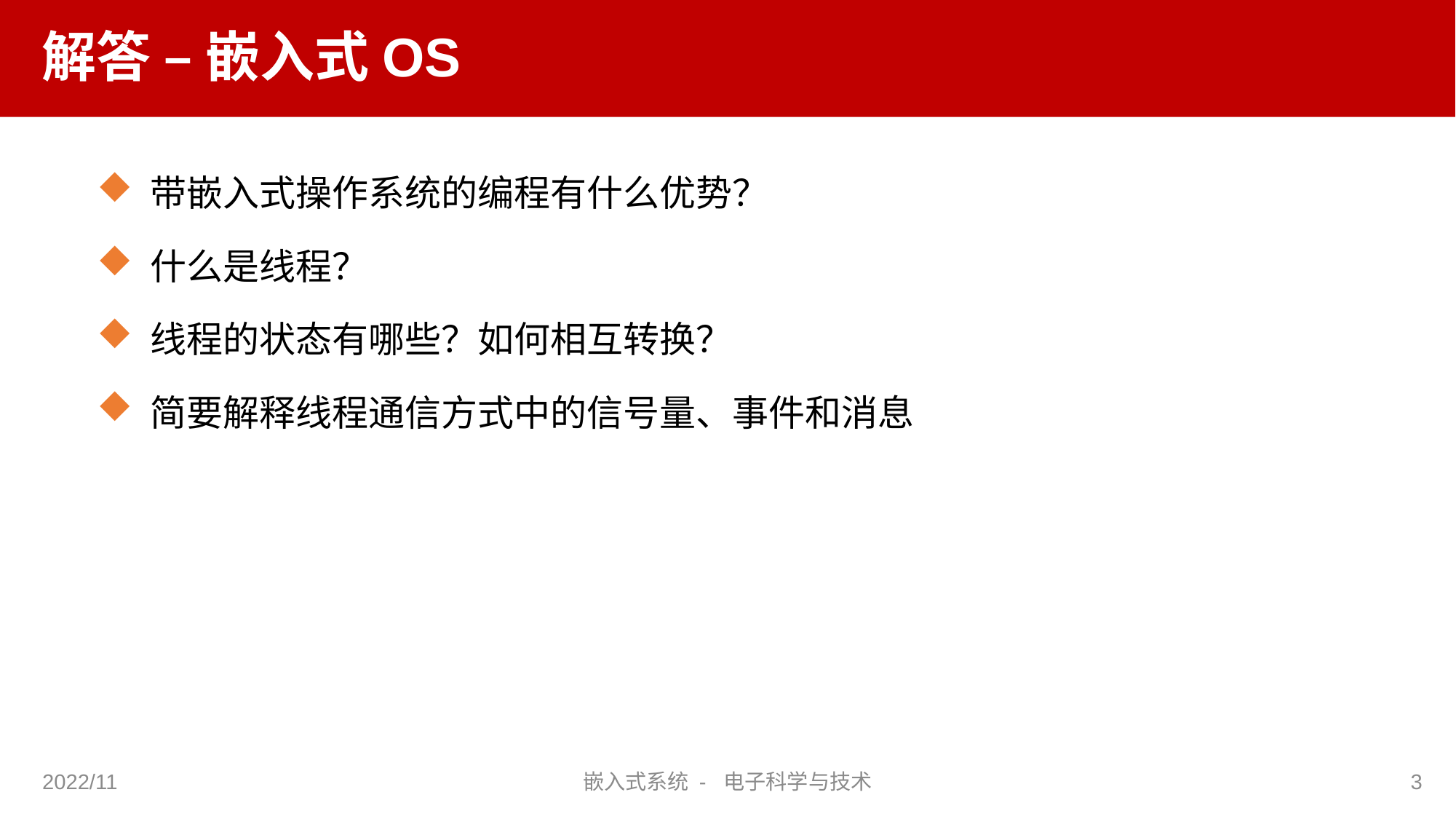

# 解答 – 嵌入式OS
 带嵌入式操作系统的编程有什么优势？
 什么是线程？
 线程的状态有哪些？如何相互转换？
 简要解释线程通信方式中的信号量、事件和消息

2022/11
嵌入式系统 -  电子科学与技术
3